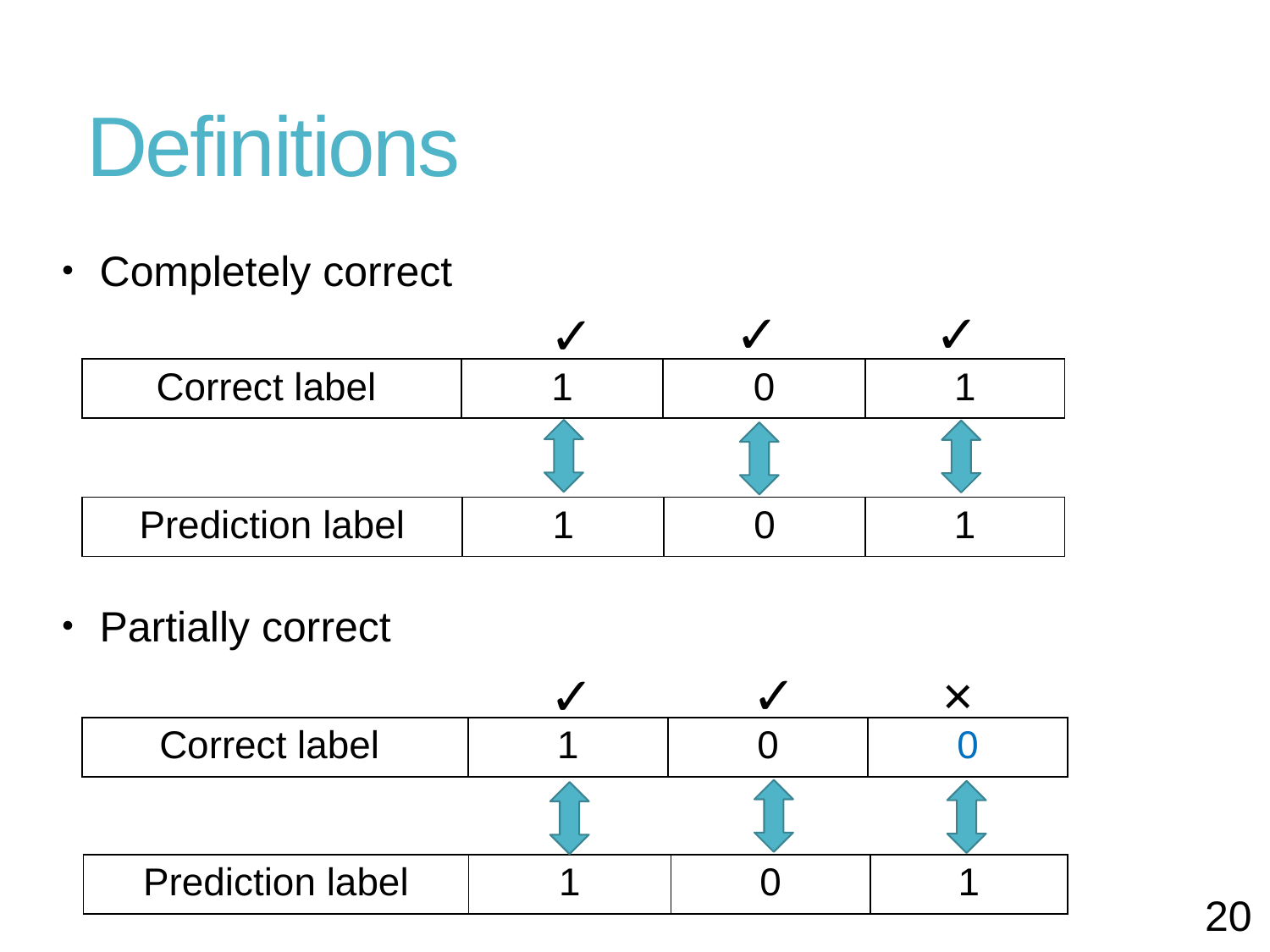

# Definitions

・Completely correct

・Partially correct

✓
✓
✓
| Correct label | 1 | 0 | 1 |
| --- | --- | --- | --- |

| Prediction label | 1 | 0 | 1 |
| --- | --- | --- | --- |
✓
×
✓
| Correct label | 1 | 0 | 0 |
| --- | --- | --- | --- |

| Prediction label | 1 | 0 | 1 |
| --- | --- | --- | --- |
20